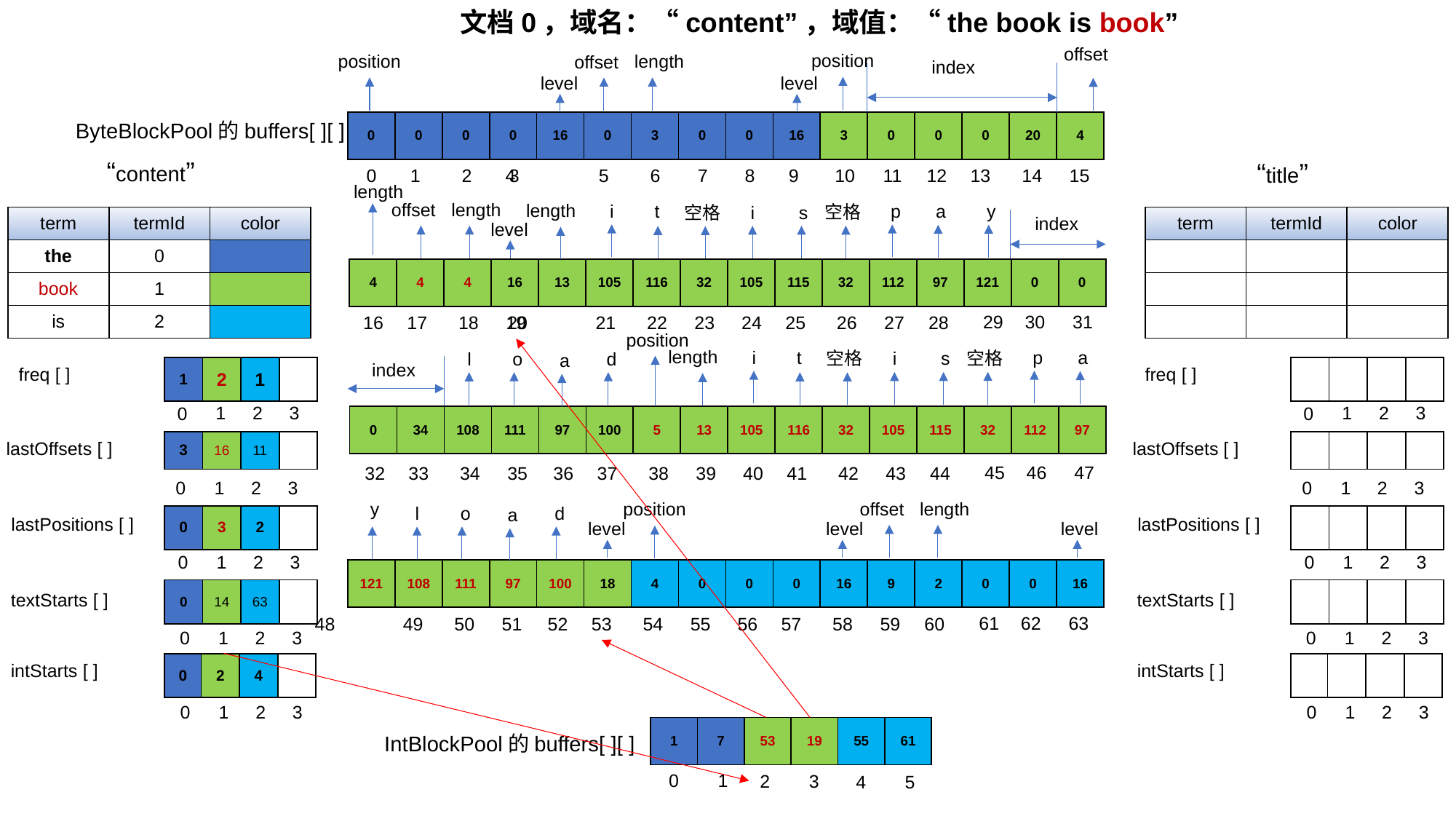

文档0，域名：“content”，域值：“the book is book”
offset
position
position
length
offset
index
level
level
| 0 | 0 | 0 | 0 | 16 | 0 | 3 | 0 | 0 | 16 | 3 | 0 | 0 | 0 | 20 | 4 |
| --- | --- | --- | --- | --- | --- | --- | --- | --- | --- | --- | --- | --- | --- | --- | --- |
ByteBlockPool的buffers[ ][ ]
“content”
“title”
15
14
13
11
12
10
9
8
7
3
6
2
5
1
4
0
length
length
offset
length
p
i
y
a
t
空格
s
空格
i
index
| term | termId | color |
| --- | --- | --- |
|  |  |  |
|  |  |  |
|  |  |  |
| term | termId | color |
| --- | --- | --- |
| the | 0 |  |
| book | 1 |  |
| is | 2 |  |
level
| 4 | 4 | 4 | 16 | 13 | 105 | 116 | 32 | 105 | 115 | 32 | 112 | 97 | 121 | 0 | 0 |
| --- | --- | --- | --- | --- | --- | --- | --- | --- | --- | --- | --- | --- | --- | --- | --- |
29
30
31
27
28
26
25
24
23
19
22
18
21
17
20
16
position
length
p
i
a
t
空格
s
空格
i
o
d
l
a
index
freq [ ]

| 1 | 2 | 1 |  |
| --- | --- | --- | --- |
freq [ ]

|  |  |  |  |
| --- | --- | --- | --- |
3
3
2
2
1
1
0
0
| 0 | 34 | 108 | 111 | 97 | 100 | 5 | 13 | 105 | 116 | 32 | 105 | 115 | 32 | 112 | 97 |
| --- | --- | --- | --- | --- | --- | --- | --- | --- | --- | --- | --- | --- | --- | --- | --- |
lastOffsets [ ]

| 3 | 16 | 11 |  |
| --- | --- | --- | --- |
lastOffsets [ ]

|  |  |  |  |
| --- | --- | --- | --- |
45
46
47
43
44
42
41
40
39
35
38
34
37
33
36
32
3
3
2
2
1
1
0
0
length
offset
position
y
o
d
l
a
| 0 | 3 | 2 |  |
| --- | --- | --- | --- |
|  |  |  |  |
| --- | --- | --- | --- |
lastPositions [ ]

lastPositions [ ]

level
level
level
3
3
2
2
1
1
0
0
| 121 | 108 | 111 | 97 | 100 | 18 | 4 | 0 | 0 | 0 | 16 | 9 | 2 | 0 | 0 | 16 |
| --- | --- | --- | --- | --- | --- | --- | --- | --- | --- | --- | --- | --- | --- | --- | --- |
| 0 | 14 | 63 |  |
| --- | --- | --- | --- |
|  |  |  |  |
| --- | --- | --- | --- |
textStarts [ ]

textStarts [ ]

61
62
63
59
60
58
57
56
55
51
54
50
53
49
52
48
3
3
2
2
1
1
0
0
intStarts [ ]
| 0 | 2 | 4 |  |
| --- | --- | --- | --- |
intStarts [ ]
|  |  |  |  |
| --- | --- | --- | --- |
3
3
2
2
1
1
0
0
| 1 | 7 | 53 | 19 | 55 | 61 |
| --- | --- | --- | --- | --- | --- |
IntBlockPool的buffers[ ][ ]
1
0
3
2
5
4